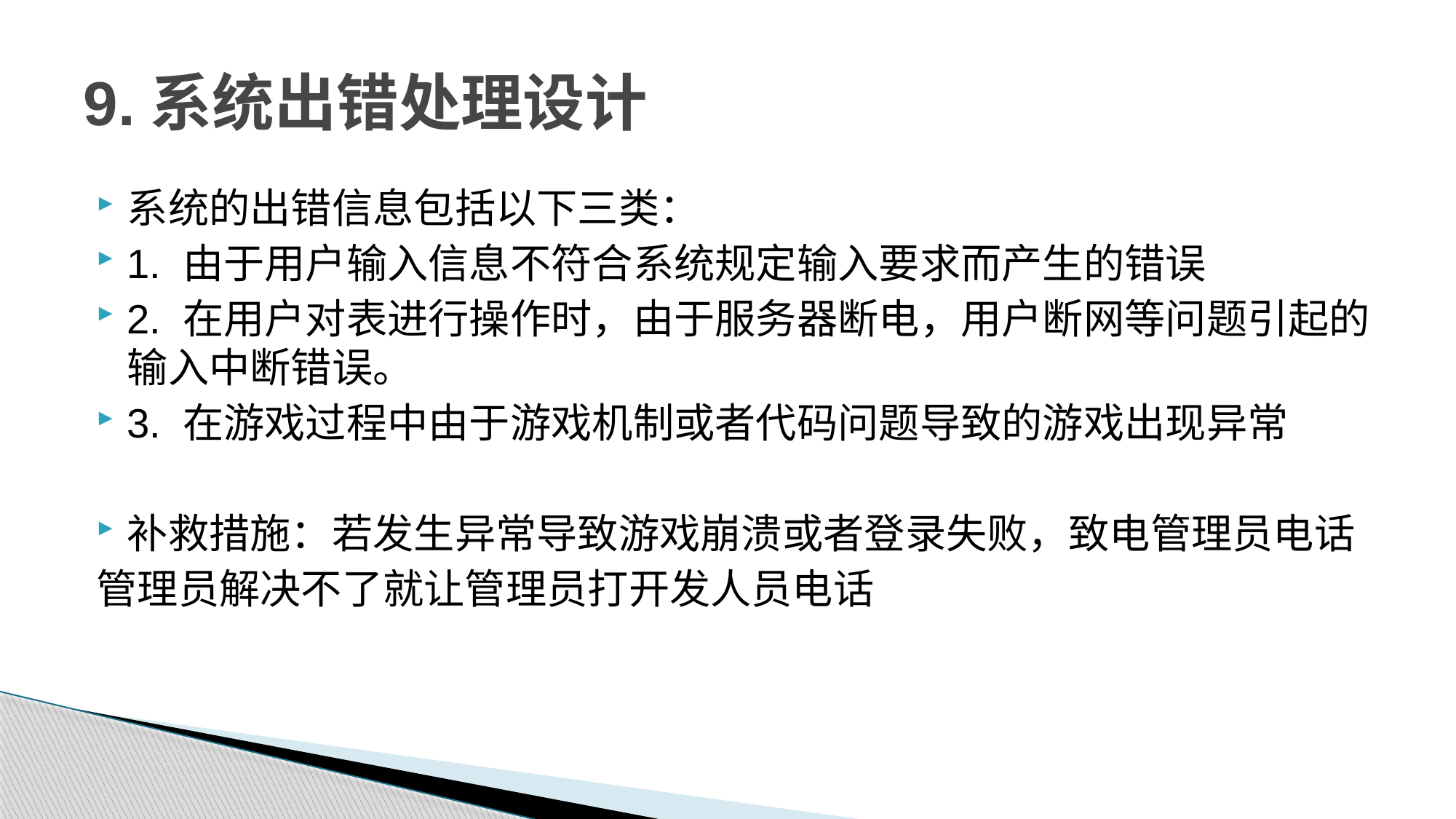

# 9.系统出错处理设计
系统的出错信息包括以下三类：
1. 由于用户输入信息不符合系统规定输入要求而产生的错误
2. 在用户对表进行操作时，由于服务器断电，用户断网等问题引起的输入中断错误。
3. 在游戏过程中由于游戏机制或者代码问题导致的游戏出现异常

补救措施：若发生异常导致游戏崩溃或者登录失败，致电管理员电话
管理员解决不了就让管理员打开发人员电话